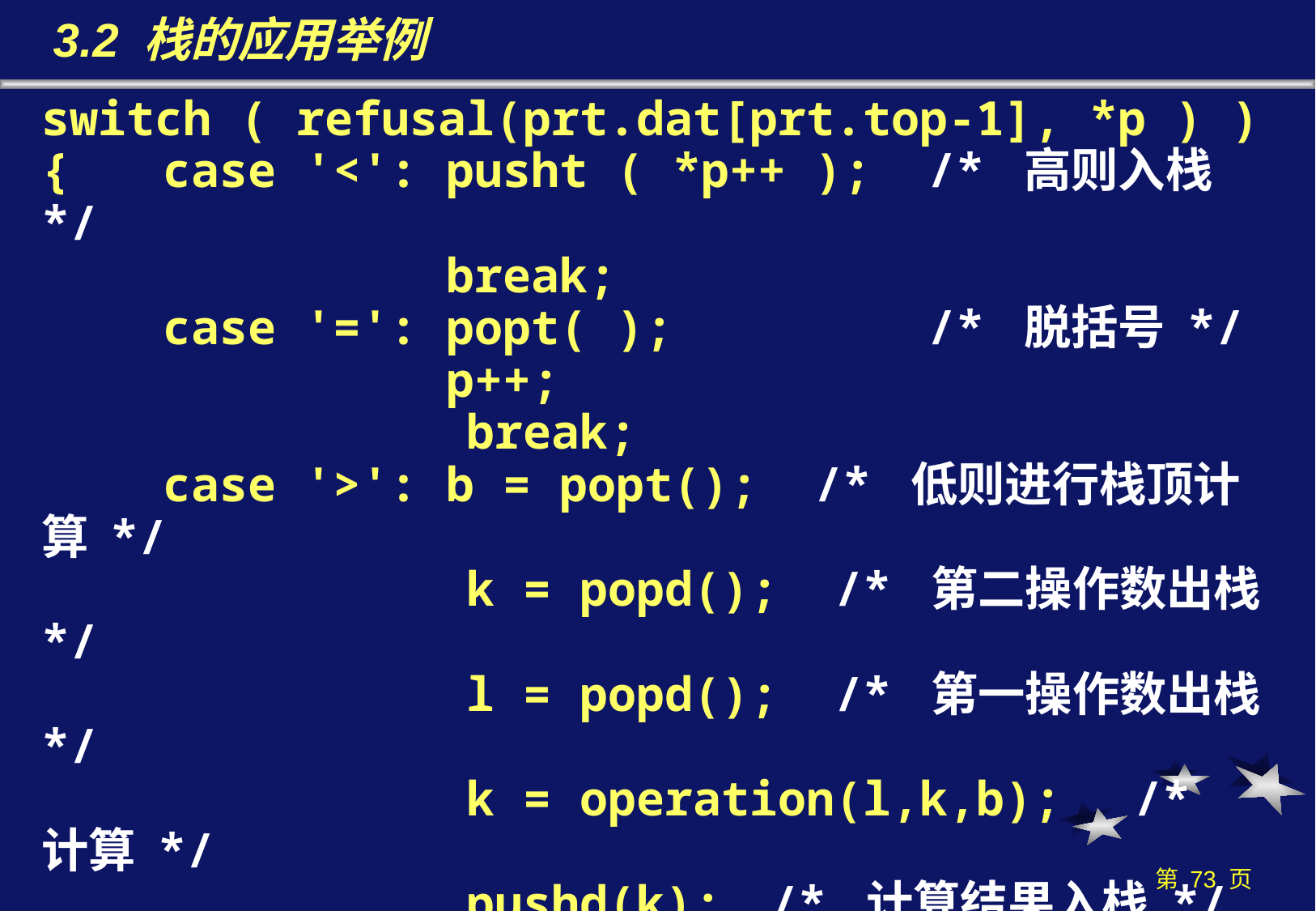

# 3.2 栈的应用举例
switch ( refusal(prt.dat[prt.top-1], *p ) )
{	case '<': pusht ( *p++ );  /* 高则入栈 */
	          break;
	case '=': popt( );         /* 脱括号 */
	          p++;
               break;
	case '>': b = popt();  /* 低则进行栈顶计算 */
               k = popd();  /* 第二操作数出栈 */
               l = popd();  /* 第一操作数出栈 */
               k = operation(l,k,b);	/* 计算 */
               pushd(k);	/* 计算结果入栈 */
               break;
	case Nul: printf("Error No. 4:%s\n", p);
               exit(1);
}